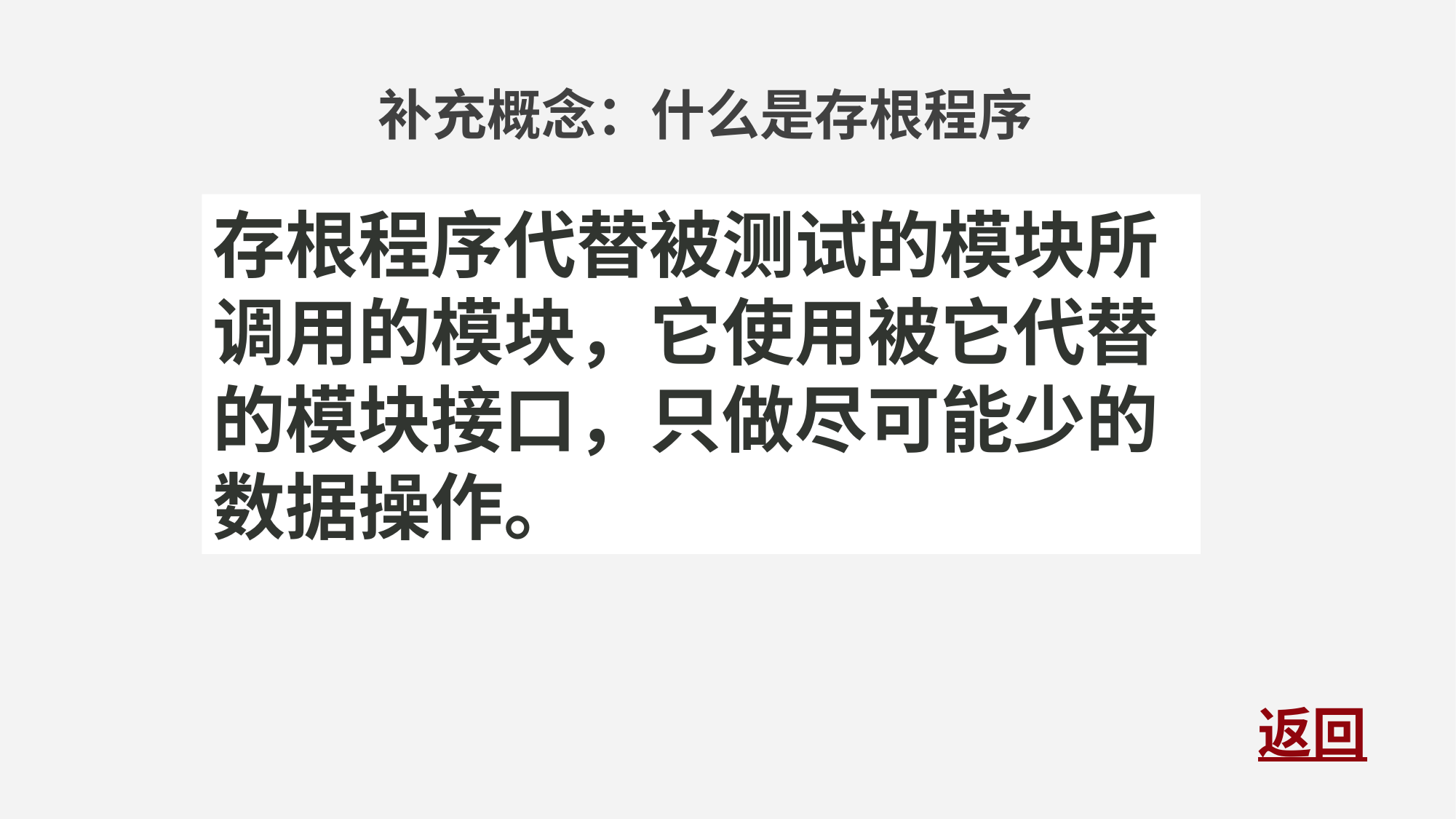

补充概念：什么是存根程序
存根程序是一种小程序，它替代以后可能装载或远程定位的较长程序。例如，将使用远程过程调用的程序与替代该程序，提供被请求过程的存根程序一起编译。存根程序接受该请求，然后将请求（通过另一程序）传递给远程过程。当过程完成其服务时，它将结果或其它状态返回到存根程序，存根程序再将其送回提出请求的程序
存根程序代替被测试的模块所调用的模块，它使用被它代替的模块接口，只做尽可能少的数据操作。
返回